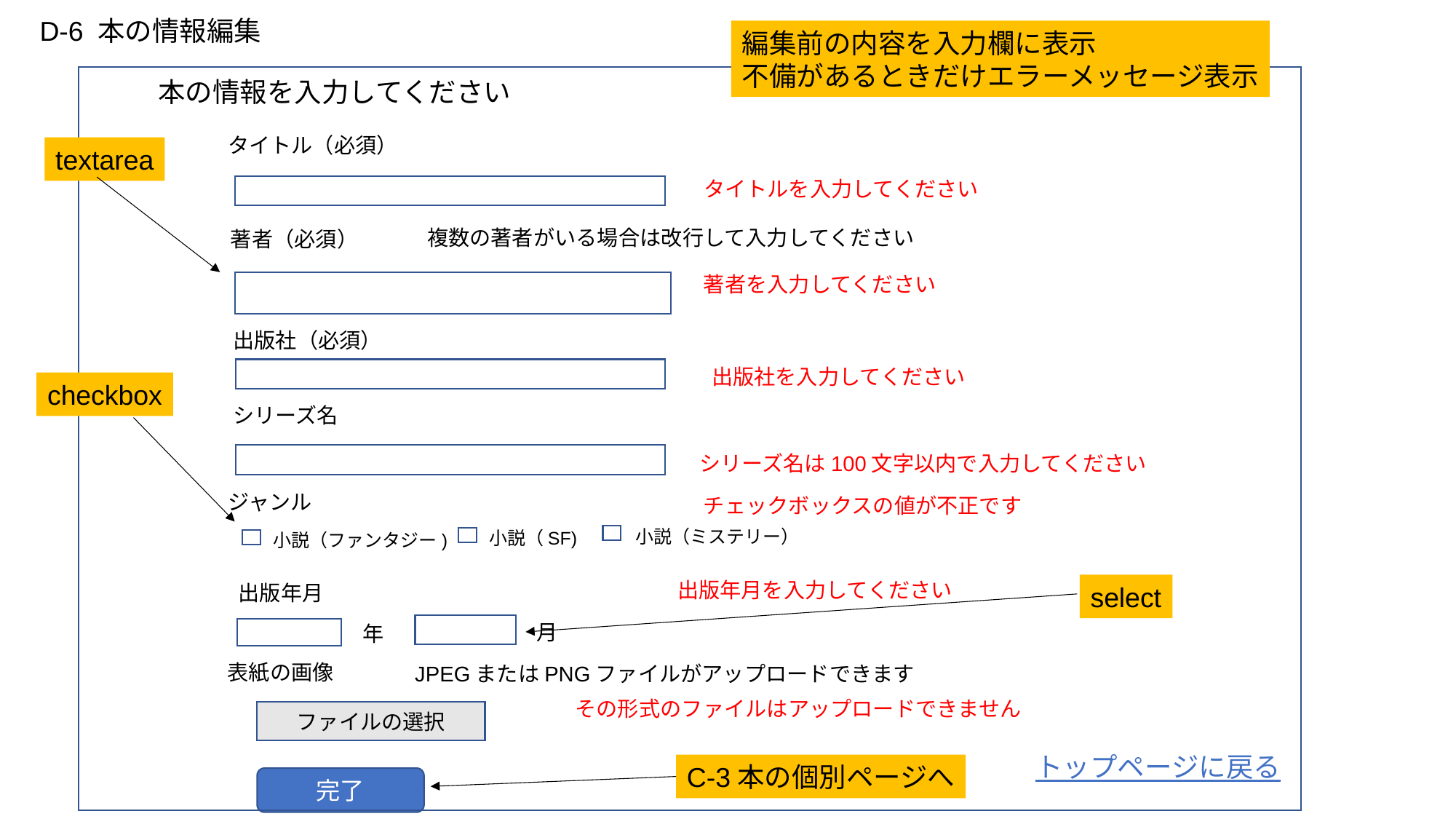

D-6 本の情報編集
編集前の内容を入力欄に表示
不備があるときだけエラーメッセージ表示

本の情報を入力してください
タイトル（必須）
textarea
タイトルを入力してください

複数の著者がいる場合は改行して入力してください
著者（必須）
著者を入力してください

出版社（必須）
出版社を入力してください

checkbox
シリーズ名

シリーズ名は100文字以内で入力してください
ジャンル
チェックボックスの値が不正です
小説（ミステリー）
小説（SF)
小説（ファンタジー)

出版年月を入力してください
出版年月
select
月
年

表紙の画像
JPEGまたはPNGファイルがアップロードできます
その形式のファイルはアップロードできません
ファイルの選択
トップページに戻る
C-3本の個別ページへ
完了